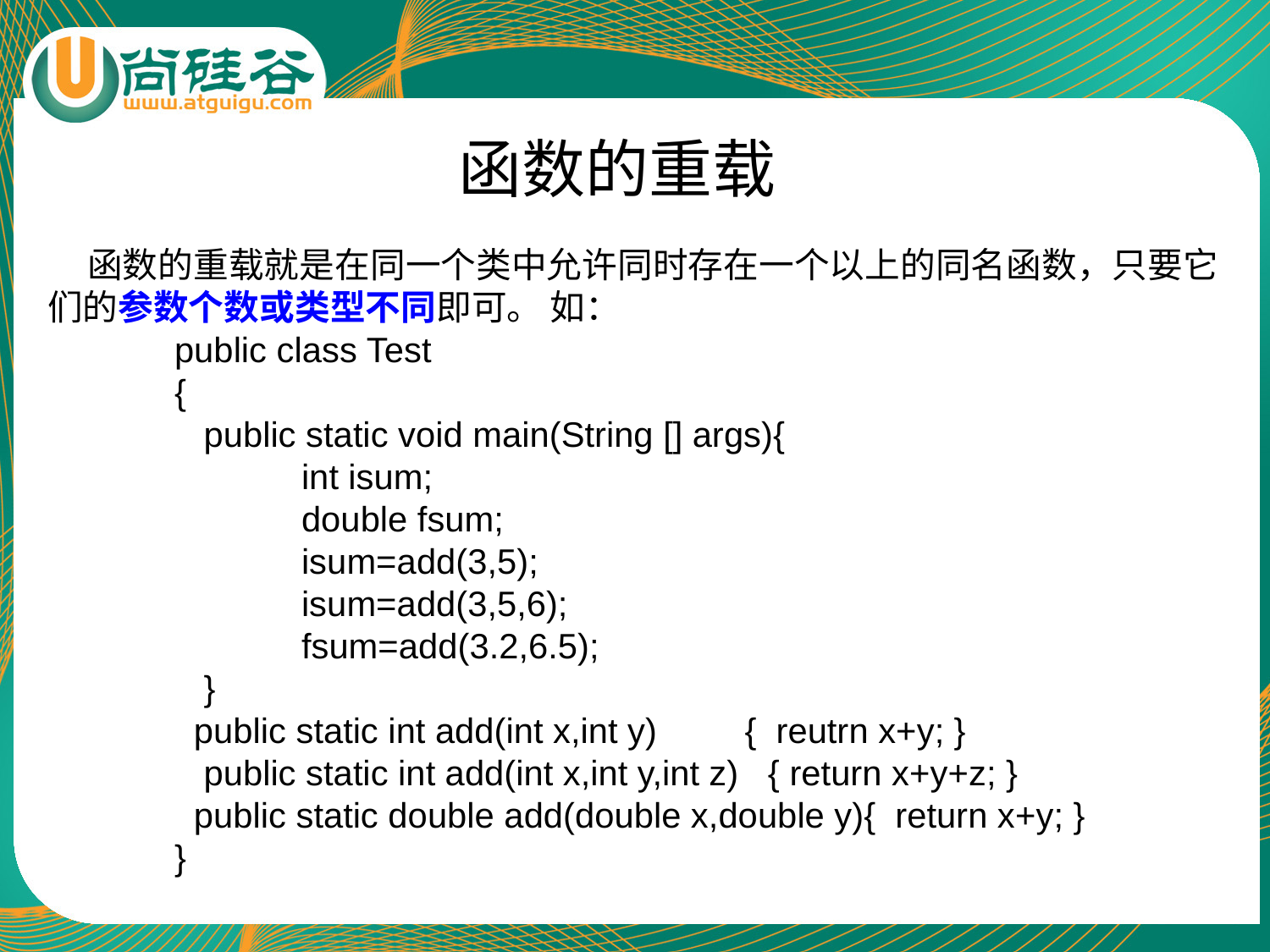

# 函数的重载
    函数的重载就是在同一个类中允许同时存在一个以上的同名函数，只要它们的参数个数或类型不同即可。 如：
	public class Test
	{
	   public static void main(String [] args){
		int isum;
		double fsum;
		isum=add(3,5);
		isum=add(3,5,6);
		fsum=add(3.2,6.5);
	   }
	  public static int add(int x,int y)         {  reutrn x+y; }
	   public static int add(int x,int y,int z)   { return x+y+z; }
	  public static double add(double x,double y){  return x+y; }
	}